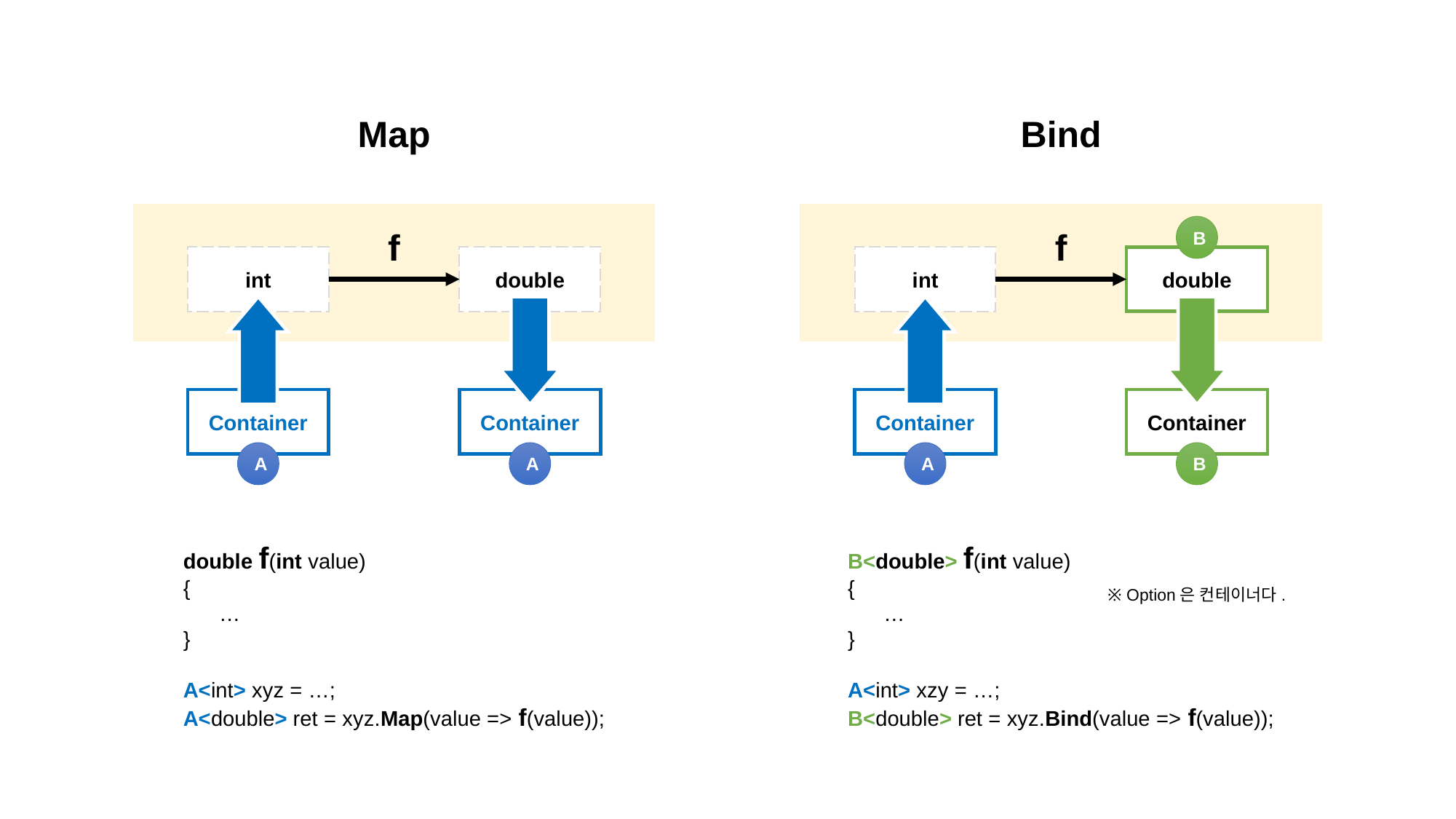

Map
Bind

B
f
f
int
double
int
double

Container
Container
Container
Container
A
A
A
B
double f(int value)
{
      …
}

A<int> xyz = …;
A<double> ret = xyz.Map(value => f(value));
B<double> f(int value)
{
      …
}

A<int> xzy = …;
B<double> ret = xyz.Bind(value => f(value));
※ Option은 컨테이너다.